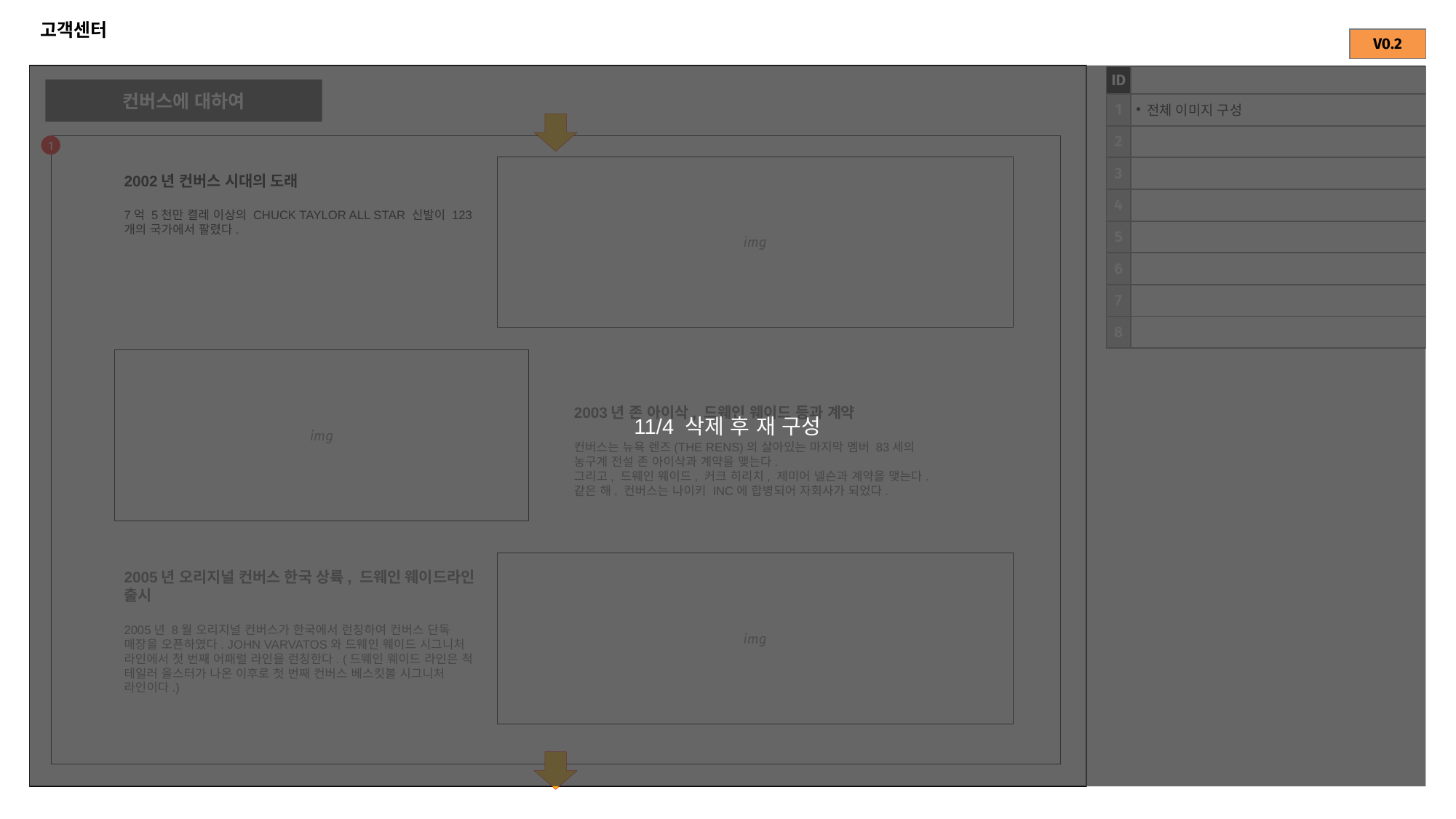

# 고객센터
| V0.2 |
| --- |

11/4 삭제 후 재 구성
| ID |  |
| --- | --- |
| 1 | 전체 이미지 구성 |
| 2 |  |
| 3 |  |
| 4 |  |
| 5 |  |
| 6 |  |
| 7 |  |
| 8 |  |
컨버스에 대하여

1

img
2002년 컨버스 시대의 도래

7억 5천만 켤레 이상의 CHUCK TAYLOR ALL STAR 신발이 123개의 국가에서 팔렸다.
img
2003년 존 아이삭, 드웨인 웨이드 등과 계약

컨버스는 뉴욕 렌즈(THE RENS)의 살아있는 마지막 멤버 83세의 농구계 전설 존 아이삭과 계약을 맺는다.
그리고, 드웨인 웨이드, 커크 히리치, 제미어 넬슨과 계약을 맺는다. 같은 해, 컨버스는 나이키 INC에 합병되어 자회사가 되었다.
img
2005년 오리지널 컨버스 한국 상륙, 드웨인 웨이드라인 출시

2005년 8월 오리지널 컨버스가 한국에서 런칭하여 컨버스 단독 매장을 오픈하였다. JOHN VARVATOS와 드웨인 웨이드 시그니처 라인에서 첫 번째 어패럴 라인을 런칭한다. (드웨인 웨이드 라인은 척 테일러 올스터가 나온 이후로 첫 번째 컨버스 베스킷볼 시그니처 라인이다.)